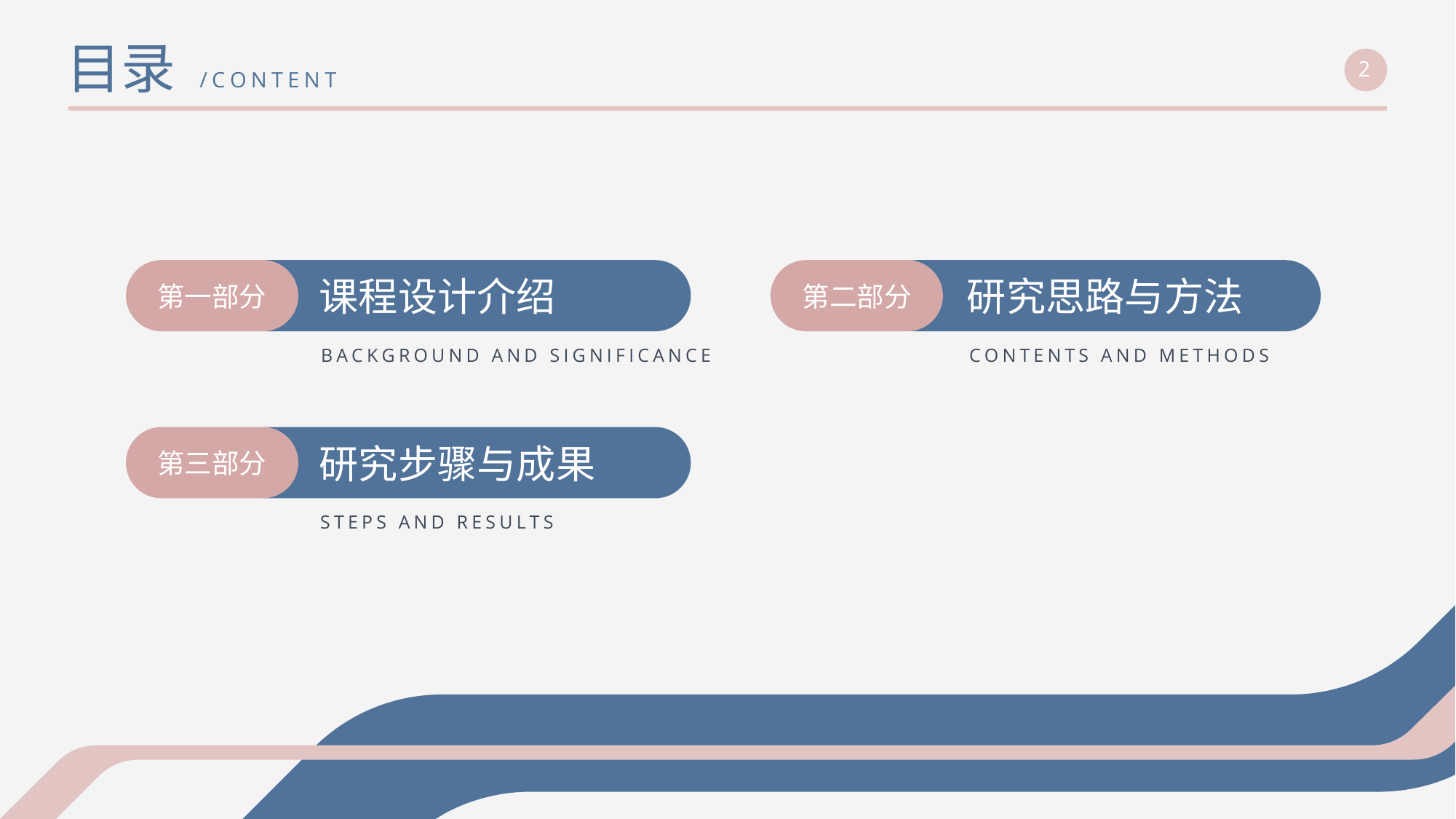

目录
/CONTENT
第一部分
第二部分
课程设计介绍
研究思路与方法
BACKGROUND AND SIGNIFICANCE
CONTENTS AND METHODS
第三部分
研究步骤与成果
STEPS AND RESULTS